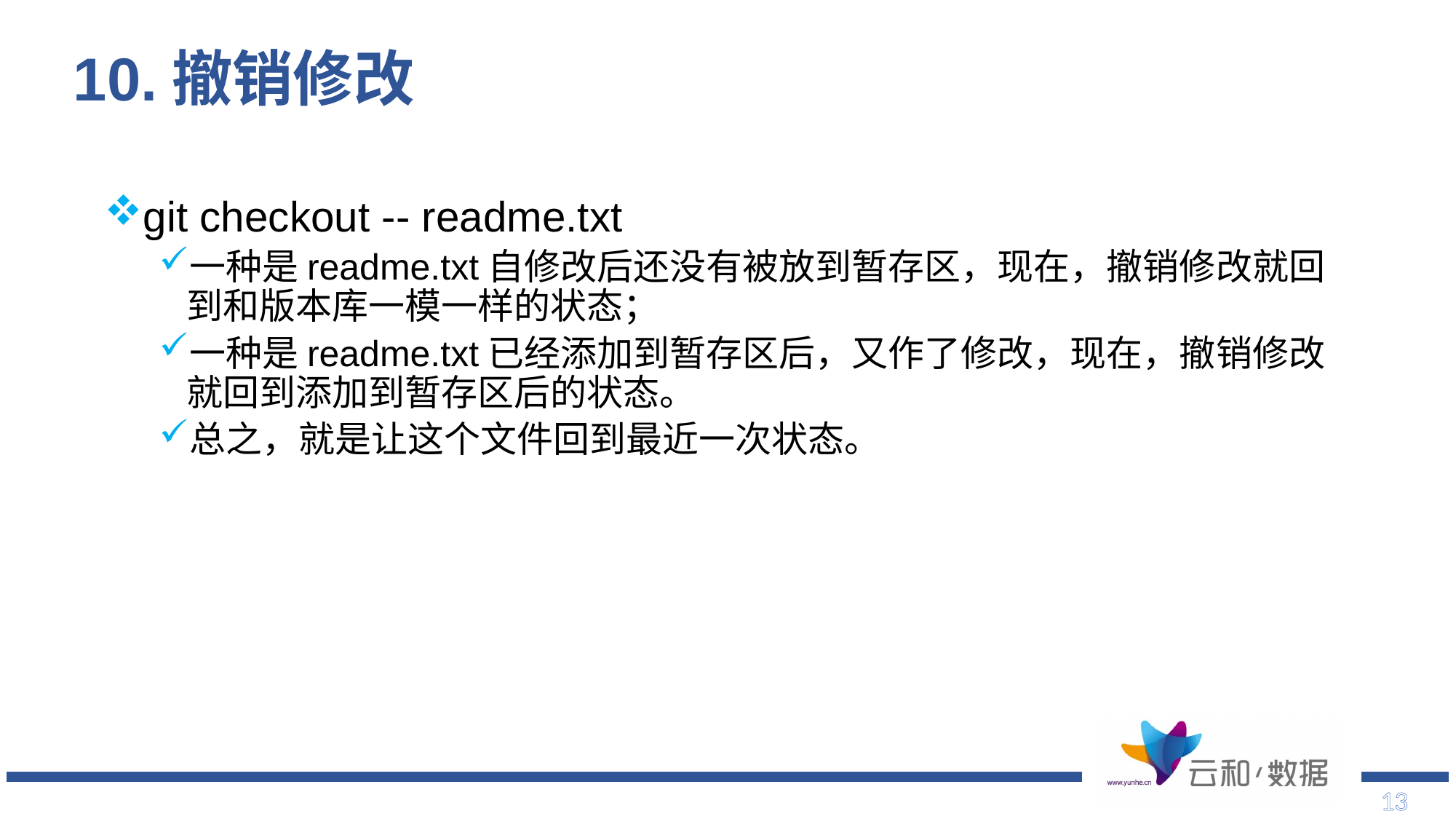

# 10.撤销修改

git checkout -- readme.txt
一种是readme.txt自修改后还没有被放到暂存区，现在，撤销修改就回到和版本库一模一样的状态；
一种是readme.txt已经添加到暂存区后，又作了修改，现在，撤销修改就回到添加到暂存区后的状态。
总之，就是让这个文件回到最近一次状态。